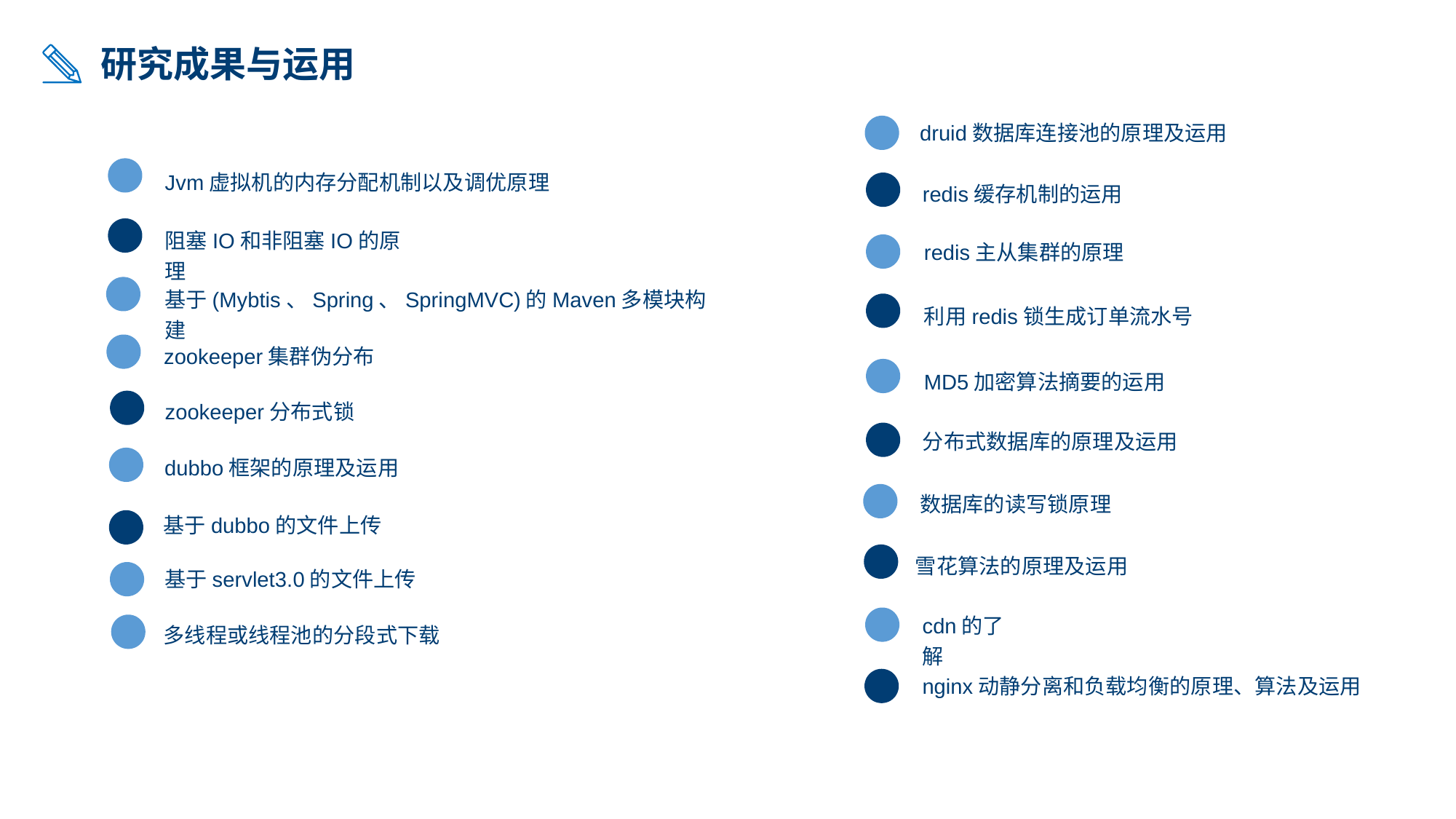

研究成果与运用

druid数据库连接池的原理及运用

Jvm虚拟机的内存分配机制以及调优原理

redis缓存机制的运用

阻塞IO和非阻塞IO的原理
redis主从集群的原理

基于(Mybtis、Spring、SpringMVC)的Maven多模块构建

利用redis锁生成订单流水号

zookeeper集群伪分布

MD5加密算法摘要的运用

zookeeper分布式锁

分布式数据库的原理及运用

dubbo框架的原理及运用

数据库的读写锁原理
基于dubbo的文件上传

雪花算法的原理及运用
基于servlet3.0的文件上传

cdn的了解

多线程或线程池的分段式下载
nginx动静分离和负载均衡的原理、算法及运用